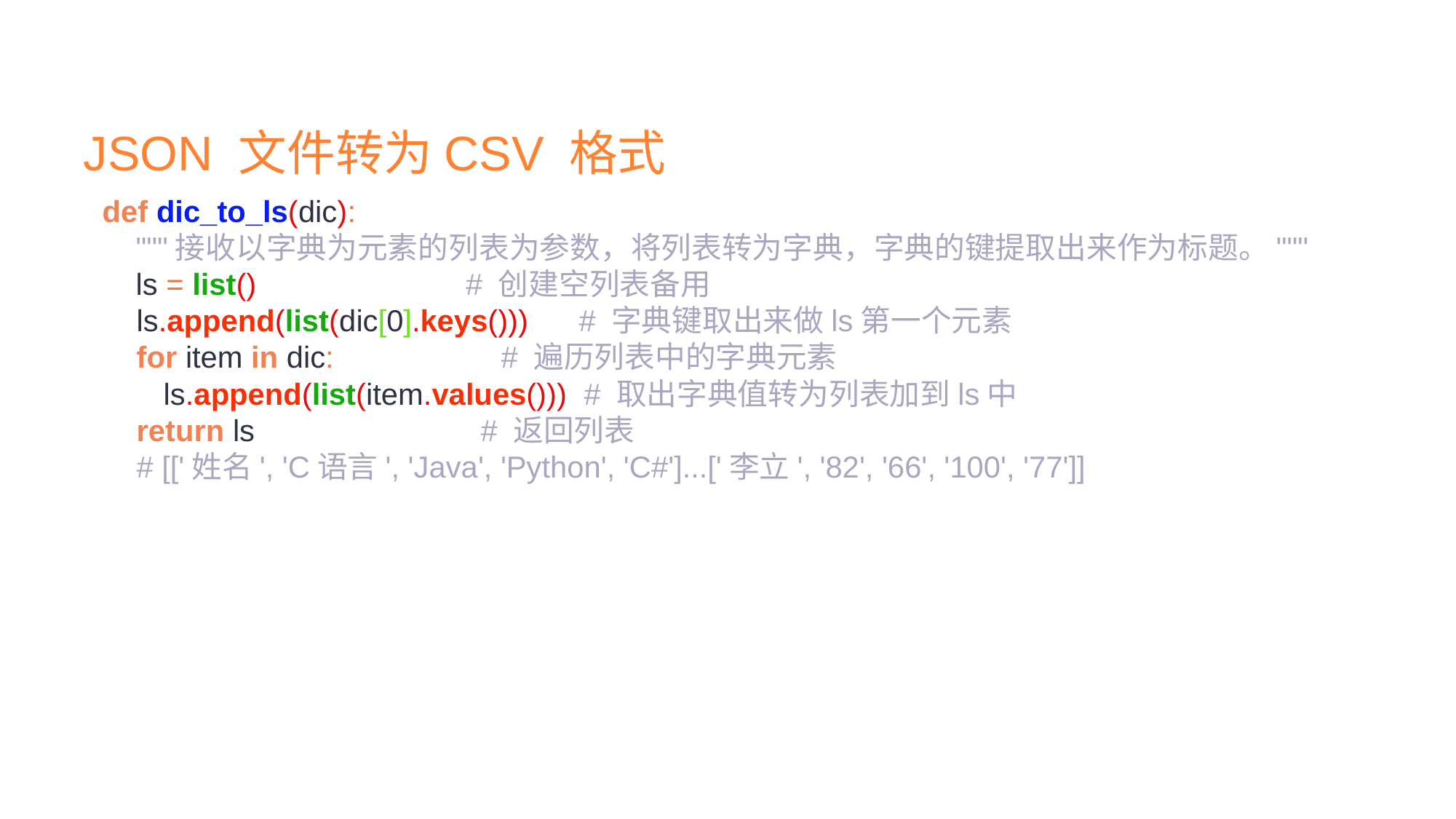

JSON 文件转为CSV 格式
def dic_to_ls(dic):
    """接收以字典为元素的列表为参数，将列表转为字典，字典的键提取出来作为标题。"""
    ls = list()                         # 创建空列表备用
    ls.append(list(dic[0].keys()))      # 字典键取出来做ls第一个元素
    for item in dic:                    # 遍历列表中的字典元素
        ls.append(list(item.values()))  # 取出字典值转为列表加到ls中
    return ls                           # 返回列表
    # [['姓名', 'C语言', 'Java', 'Python', 'C#']...['李立', '82', '66', '100', '77']]